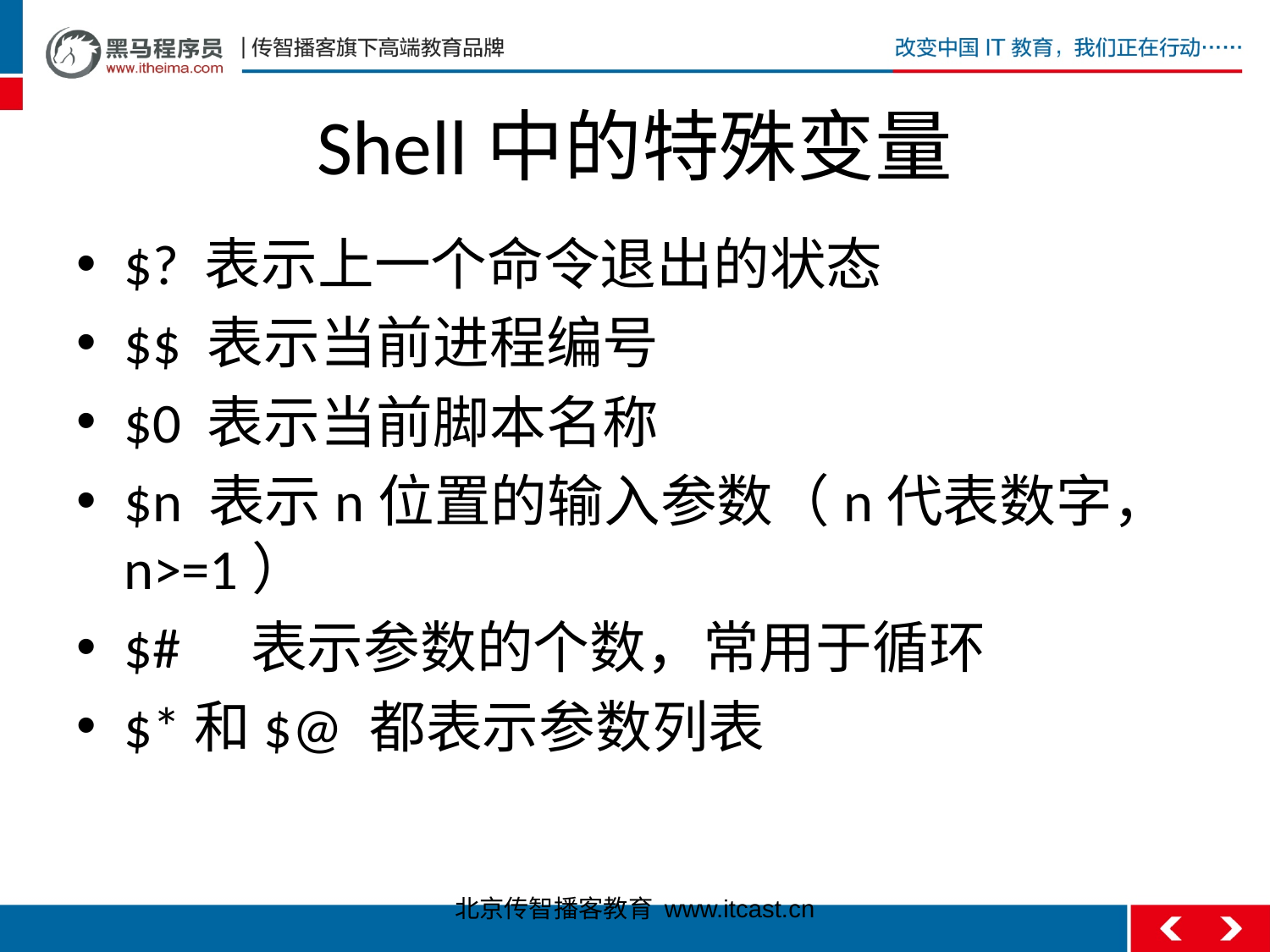

# Shell中的特殊变量
$? 表示上一个命令退出的状态
$$ 表示当前进程编号
$0 表示当前脚本名称
$n 表示n位置的输入参数（n代表数字，n>=1）
$# 	表示参数的个数，常用于循环
$*和$@ 都表示参数列表
北京传智播客教育 www.itcast.cn